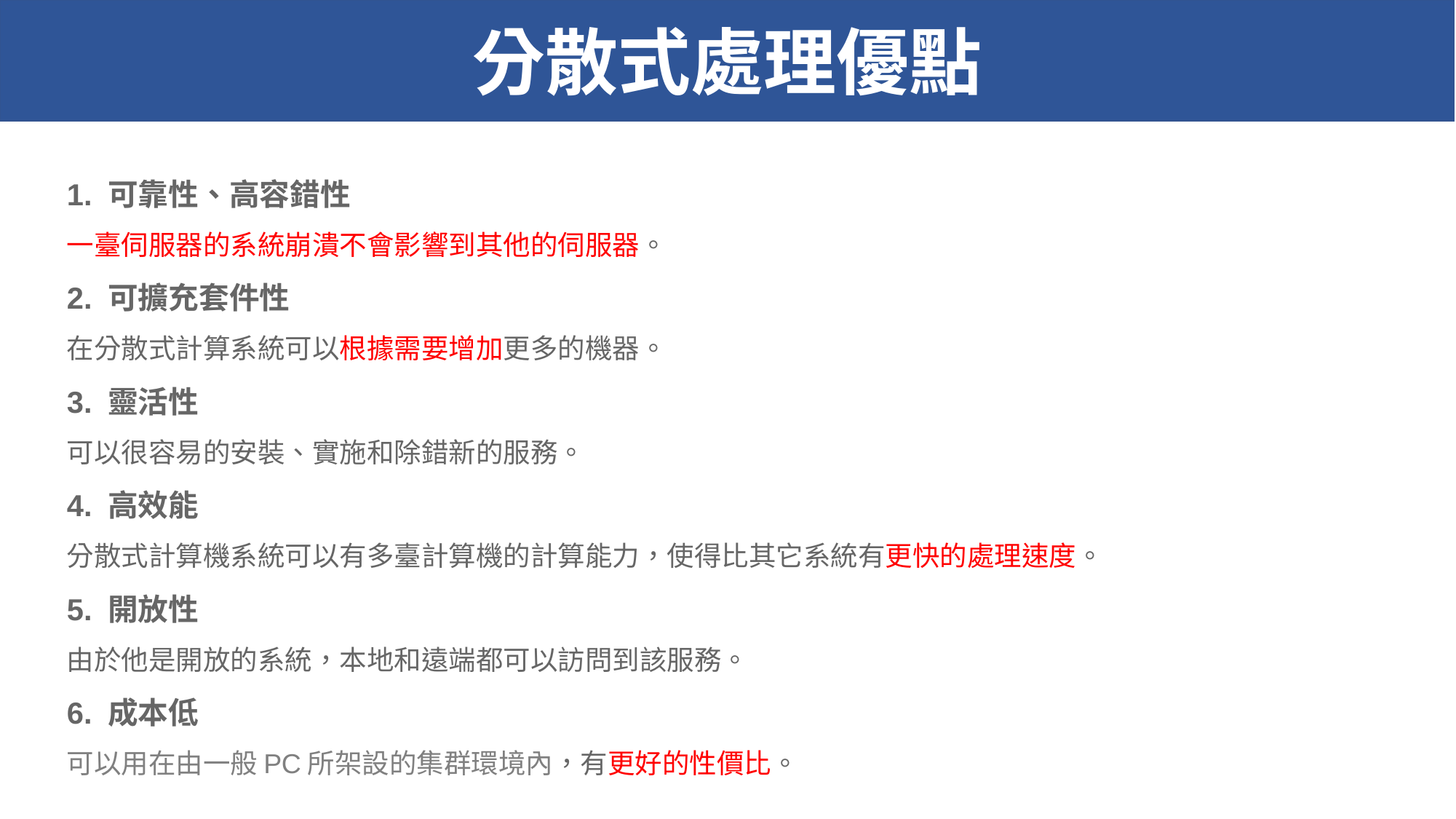

分散式處理優點
1. 可靠性、高容錯性
一臺伺服器的系統崩潰不會影響到其他的伺服器。
2. 可擴充套件性
在分散式計算系統可以根據需要增加更多的機器。
3. 靈活性
可以很容易的安裝、實施和除錯新的服務。
4. 高效能
分散式計算機系統可以有多臺計算機的計算能力，使得比其它系統有更快的處理速度。
5. 開放性
由於他是開放的系統，本地和遠端都可以訪問到該服務。
6. 成本低
可以用在由一般PC所架設的集群環境內，有更好的性價比。